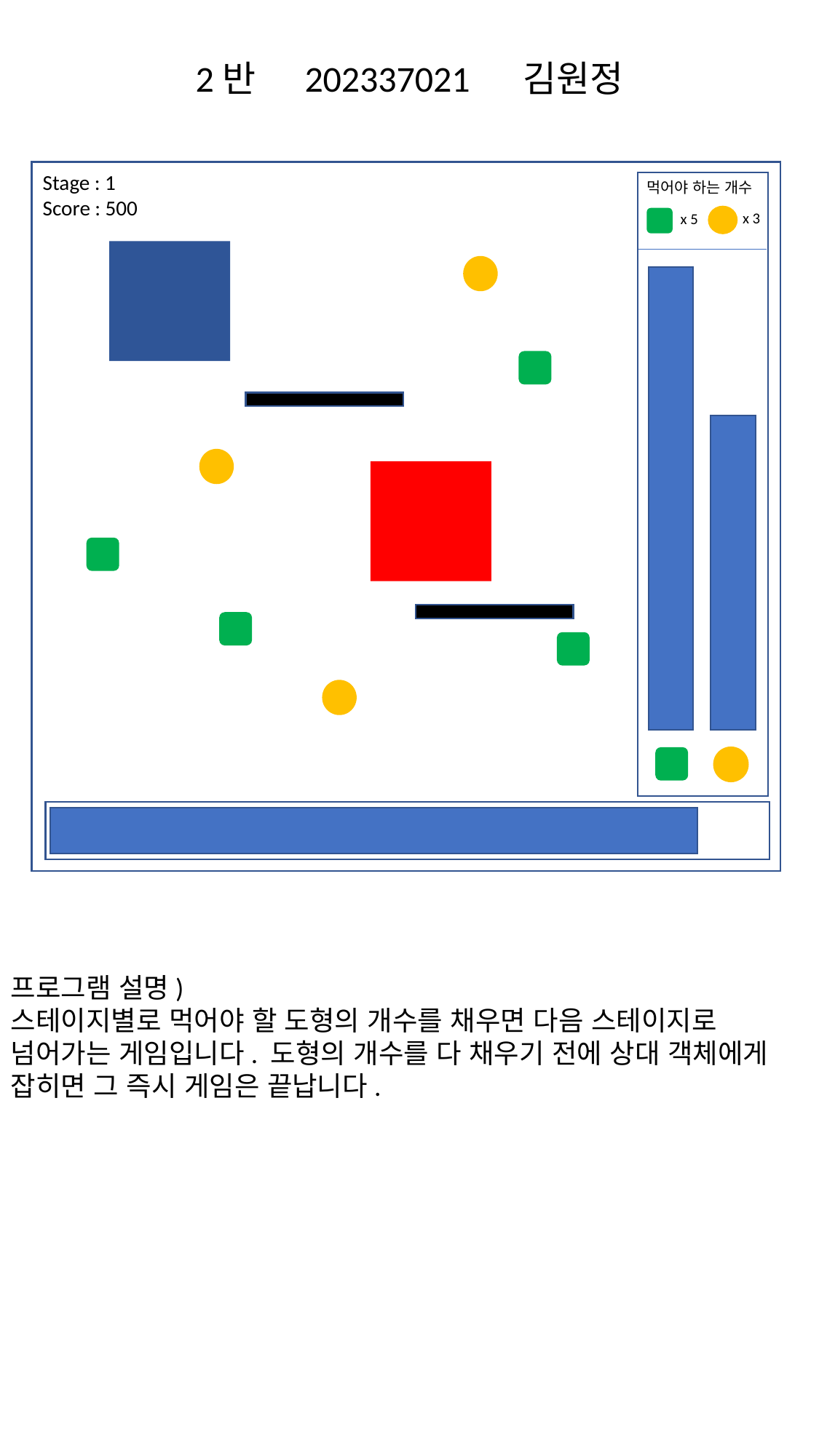

# 2반   	202337021	김원정
화면 구성2
Stage : 1
Score : 500

먹어야 하는 개수
x 3
x 5

프로그램 설명)
스테이지별로 먹어야 할 도형의 개수를 채우면 다음 스테이지로
넘어가는 게임입니다. 도형의 개수를 다 채우기 전에 상대 객체에게 잡히면 그 즉시 게임은 끝납니다.